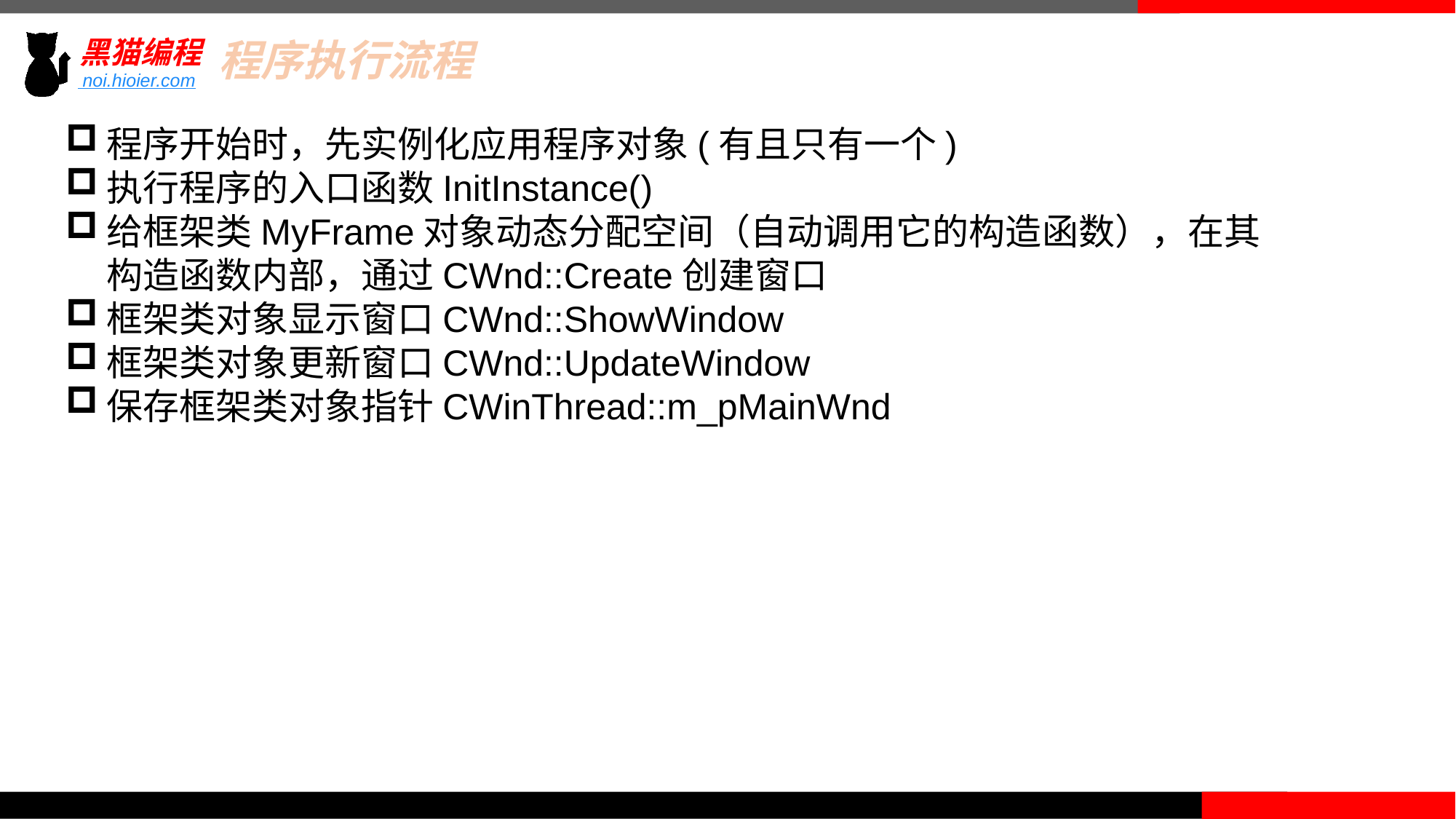

程序执行流程
程序开始时，先实例化应用程序对象(有且只有一个)
执行程序的入口函数InitInstance()
给框架类MyFrame对象动态分配空间（自动调用它的构造函数），在其构造函数内部，通过CWnd::Create创建窗口
框架类对象显示窗口CWnd::ShowWindow
框架类对象更新窗口CWnd::UpdateWindow
保存框架类对象指针CWinThread::m_pMainWnd